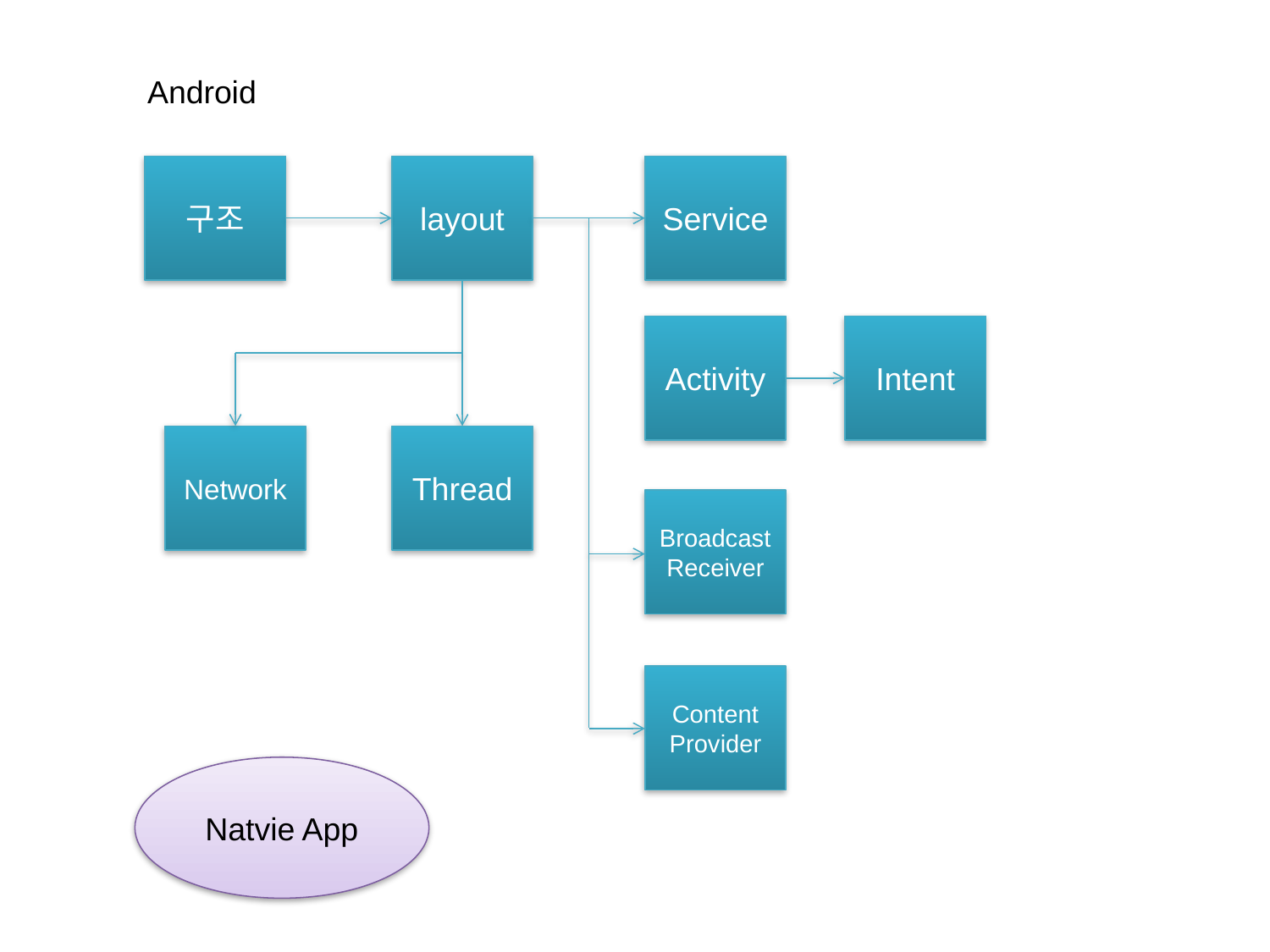

Android
구조
layout
Service
Activity
Intent
Network
Thread
Broadcast
Receiver
Content
Provider
Natvie App